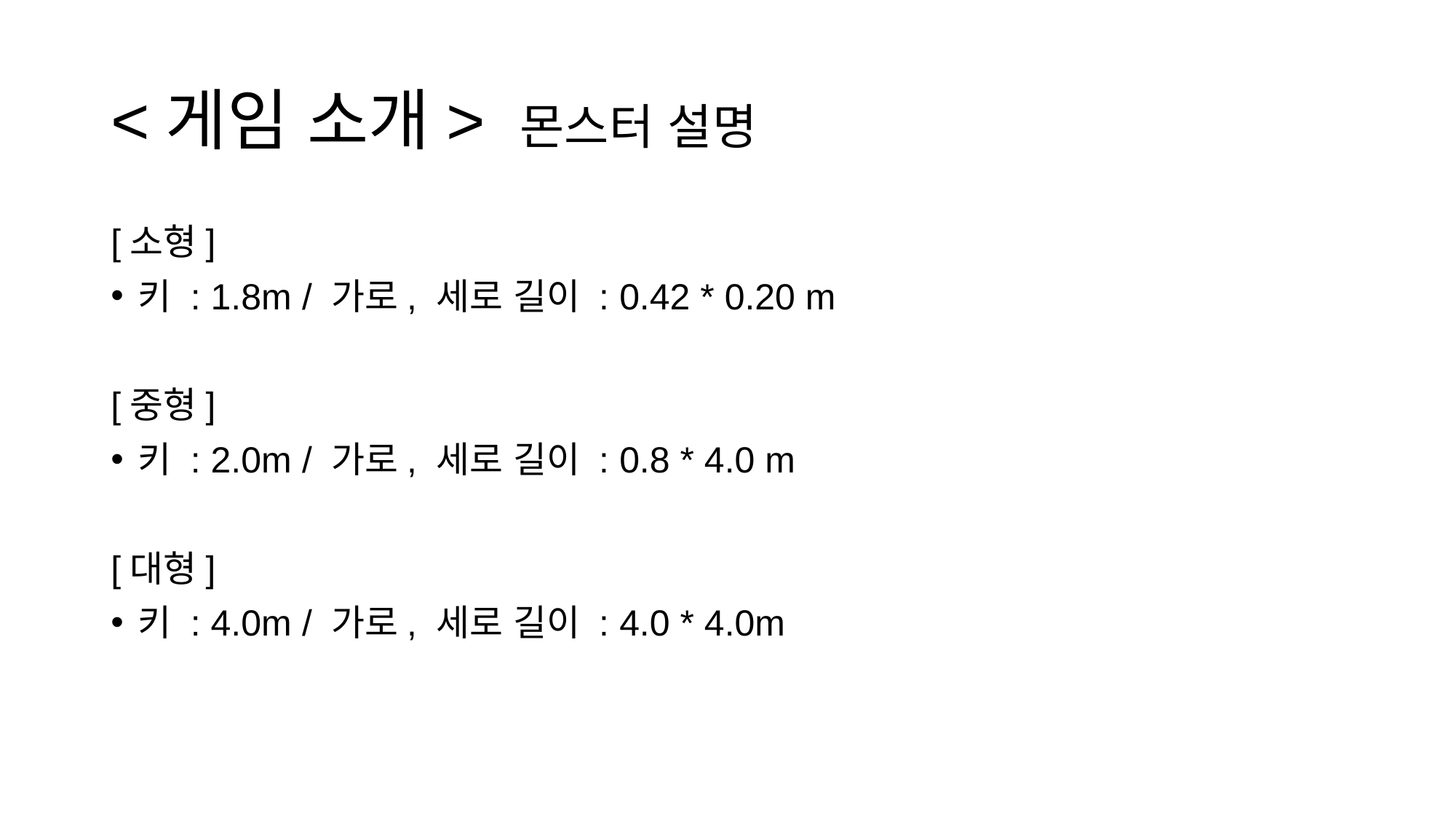

# <게임 소개> 몬스터 설명
[소형]
키 : 1.8m / 가로, 세로 길이 : 0.42 * 0.20 m

[중형]
키 : 2.0m / 가로, 세로 길이 : 0.8 * 4.0 m

[대형]
키 : 4.0m / 가로, 세로 길이 : 4.0 * 4.0m